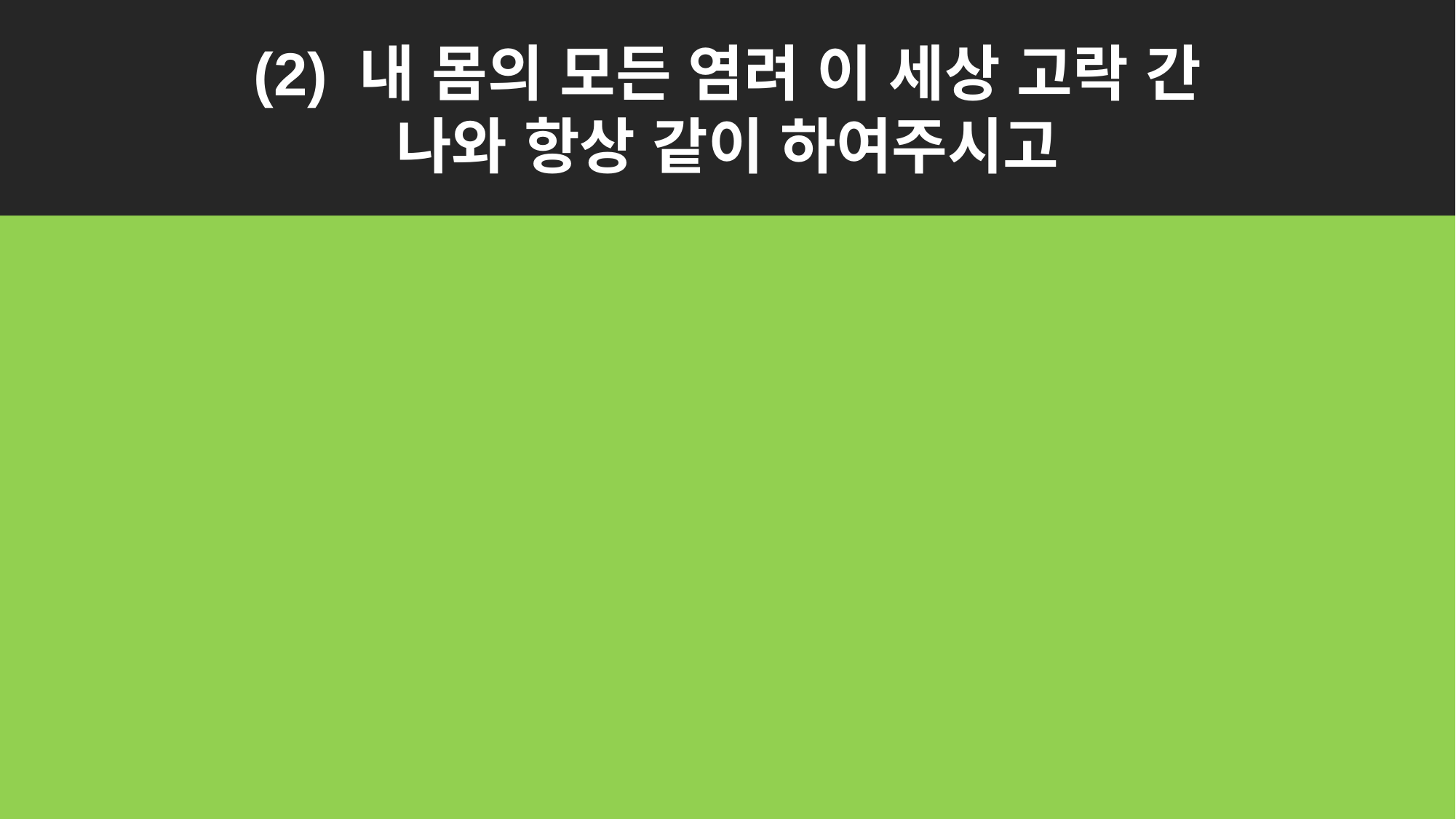

(2) 내 몸의 모든 염려 이 세상 고락 간
나와 항상 같이 하여주시고